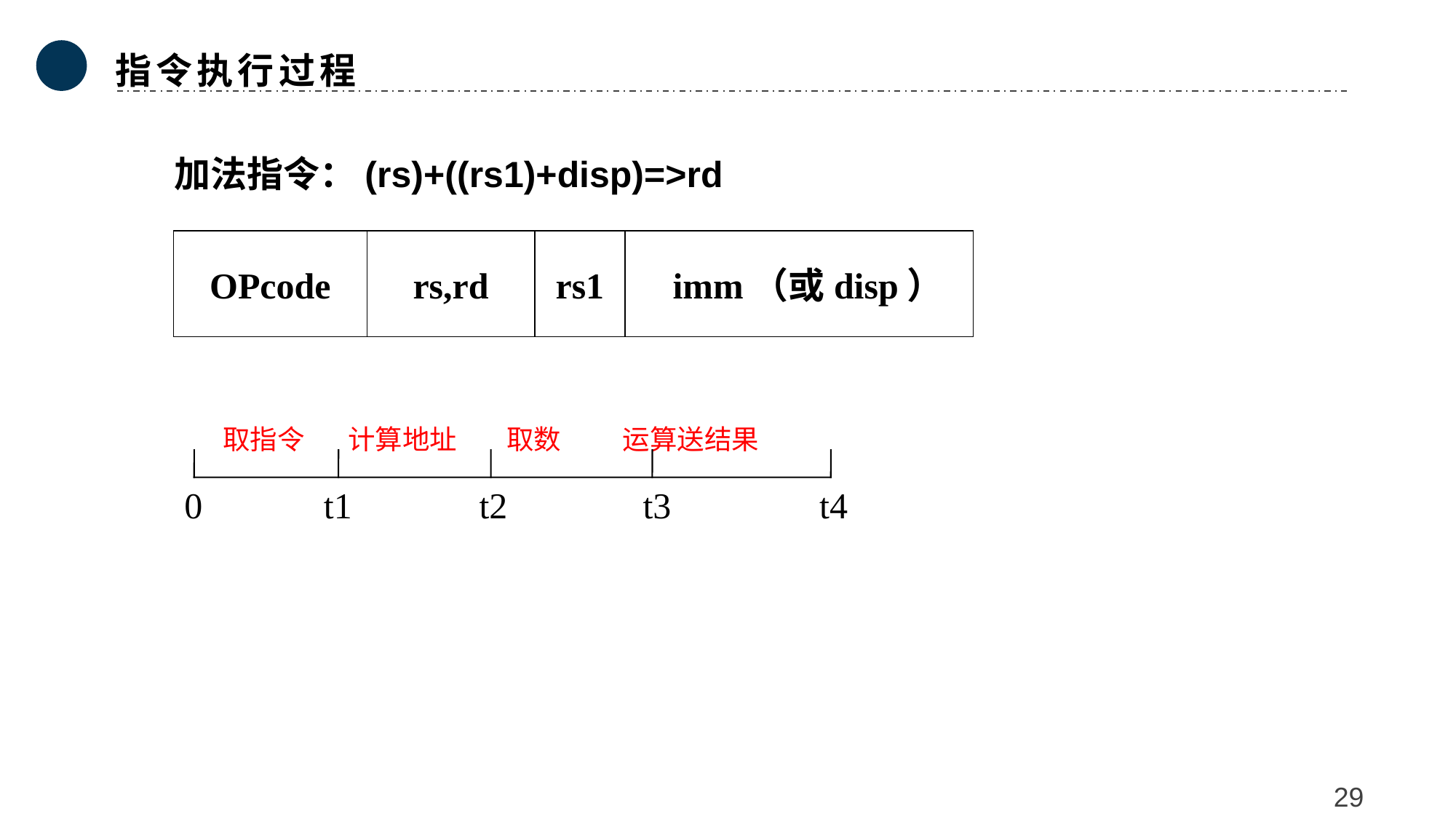

指令执行过程

加法指令：(rs)+((rs1)+disp)=>rd
OPcode
rs,rd
rs1
  imm（或disp）

取指令       计算地址        取数          运算送结果

0

t1
t2
t3
t4